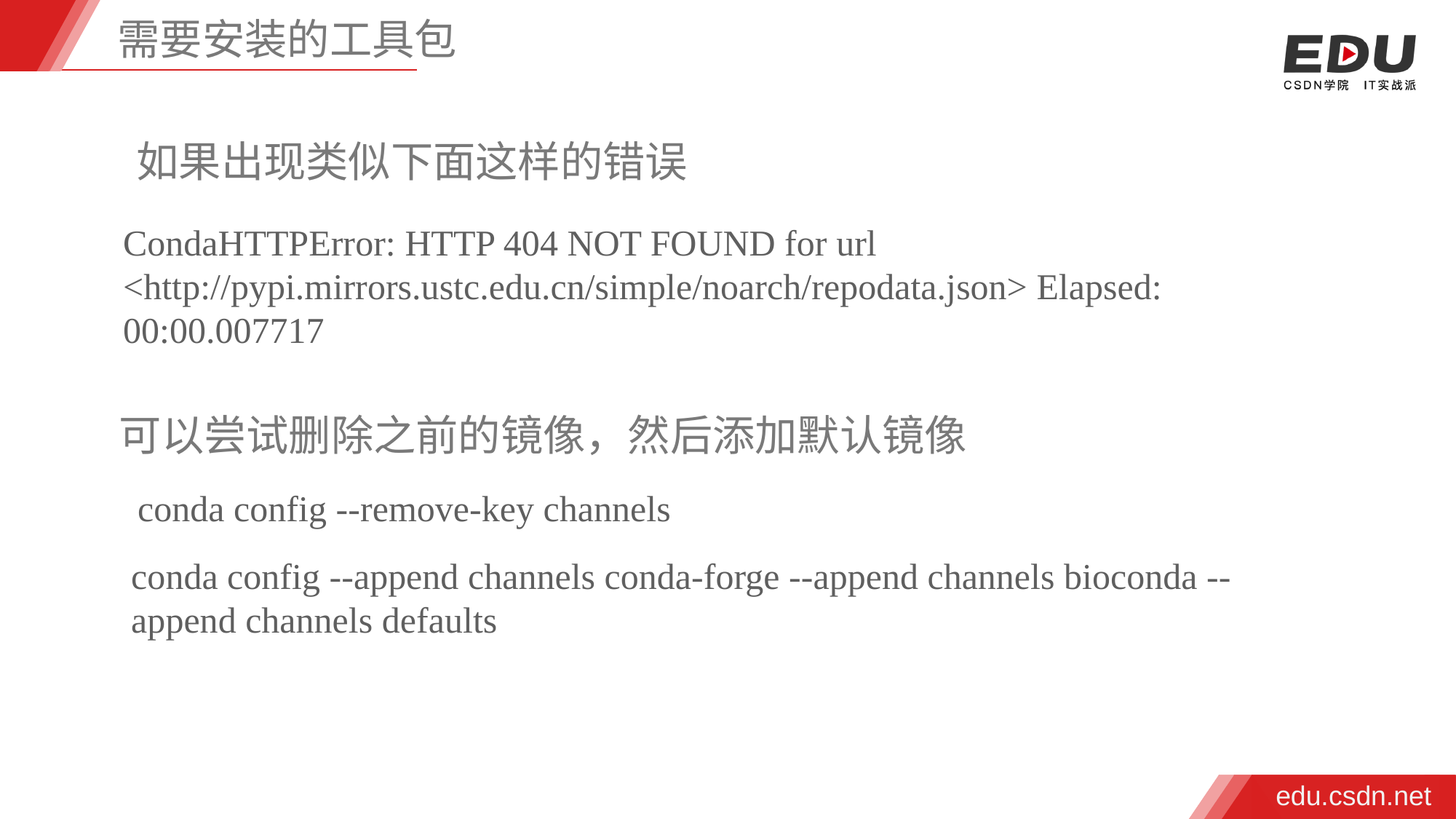

需要安装的工具包
如果出现类似下面这样的错误
CondaHTTPError: HTTP 404 NOT FOUND for url <http://pypi.mirrors.ustc.edu.cn/simple/noarch/repodata.json> Elapsed: 00:00.007717
可以尝试删除之前的镜像，然后添加默认镜像
conda config --remove-key channels
conda config --append channels conda-forge --append channels bioconda --append channels defaults
edu.csdn.net